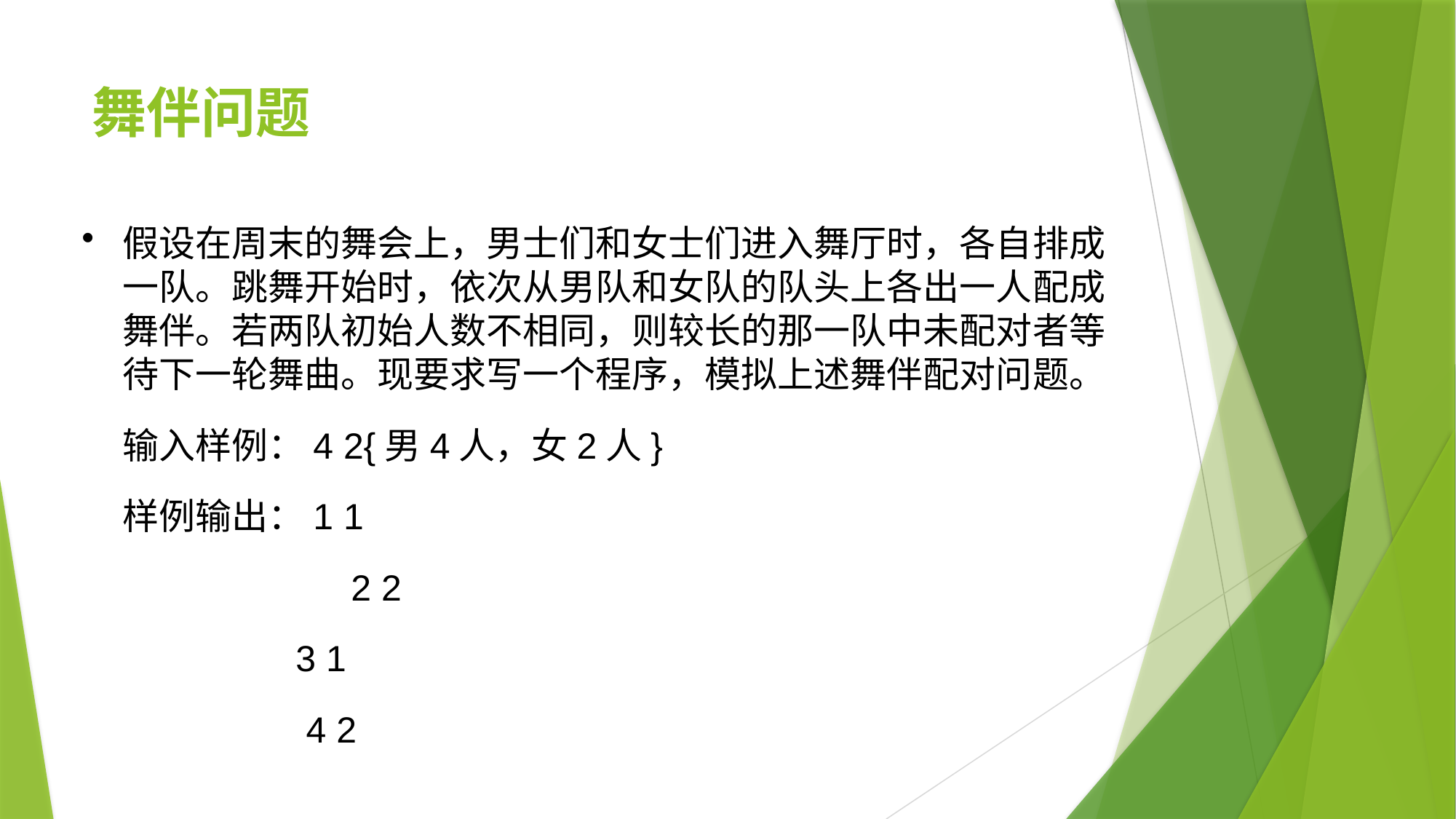

# 舞伴问题
假设在周末的舞会上，男士们和女士们进入舞厅时，各自排成一队。跳舞开始时，依次从男队和女队的队头上各出一人配成舞伴。若两队初始人数不相同，则较长的那一队中未配对者等待下一轮舞曲。现要求写一个程序，模拟上述舞伴配对问题。
输入样例：4 2{男4人，女2人}
样例输出：1 1
		 2 2
                 3 1
                  4 2